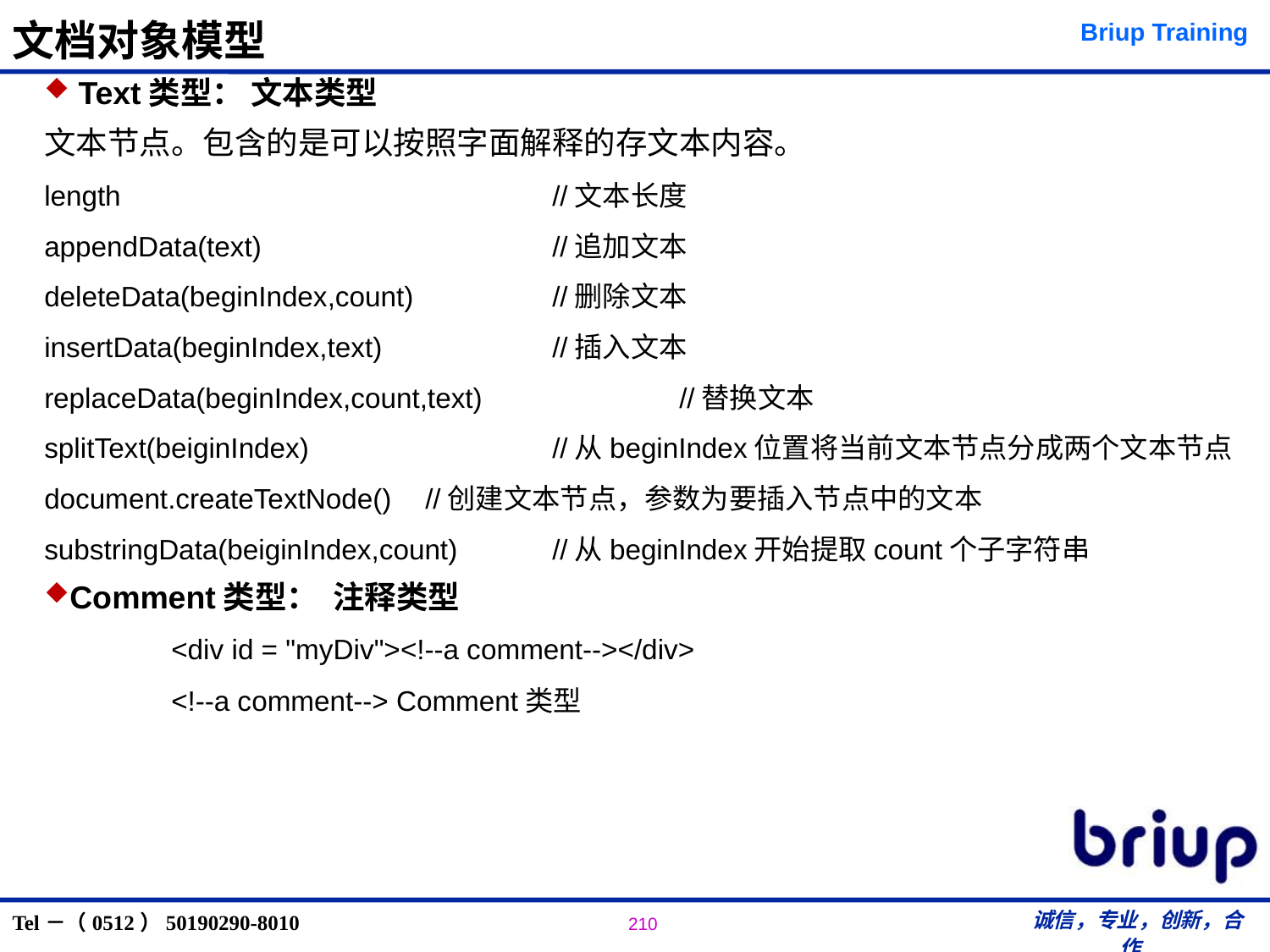

# 文档对象模型
 Text类型： 文本类型
文本节点。包含的是可以按照字面解释的存文本内容。
length  				//文本长度
appendData(text)			//追加文本
deleteData(beginIndex,count)		//删除文本
insertData(beginIndex,text)		//插入文本
replaceData(beginIndex,count,text)		//替换文本
splitText(beiginIndex)  		//从beginIndex位置将当前文本节点分成两个文本节点
document.createTextNode()	//创建文本节点，参数为要插入节点中的文本
substringData(beiginIndex,count) 	//从beginIndex开始提取count个子字符串
Comment类型：  注释类型
	<div id = "myDiv"><!--a comment--></div>
	<!--a comment--> Comment类型